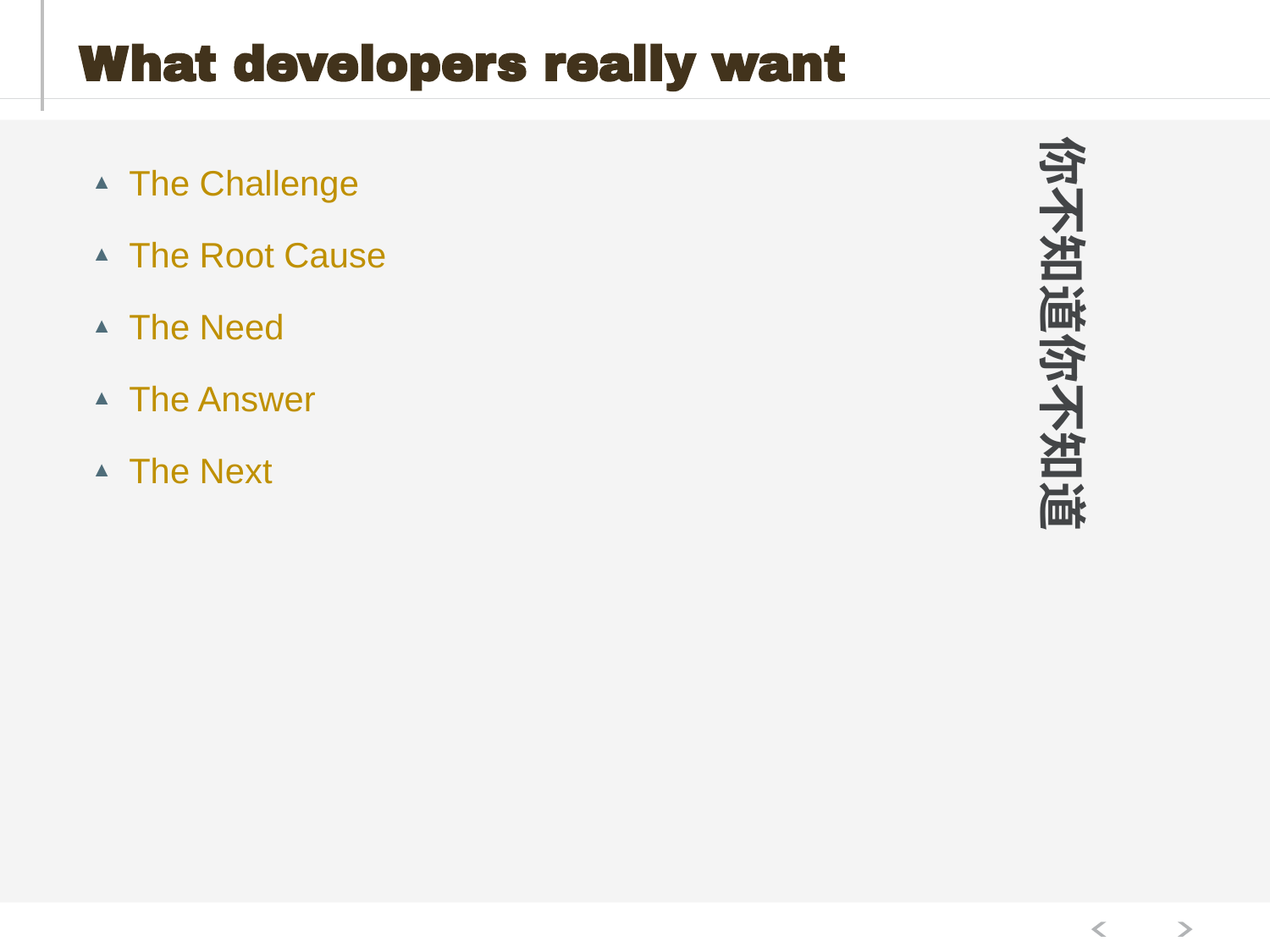

# What developers really want
你不知道你不知道
The Challenge
The Root Cause
The Need
The Answer
The Next